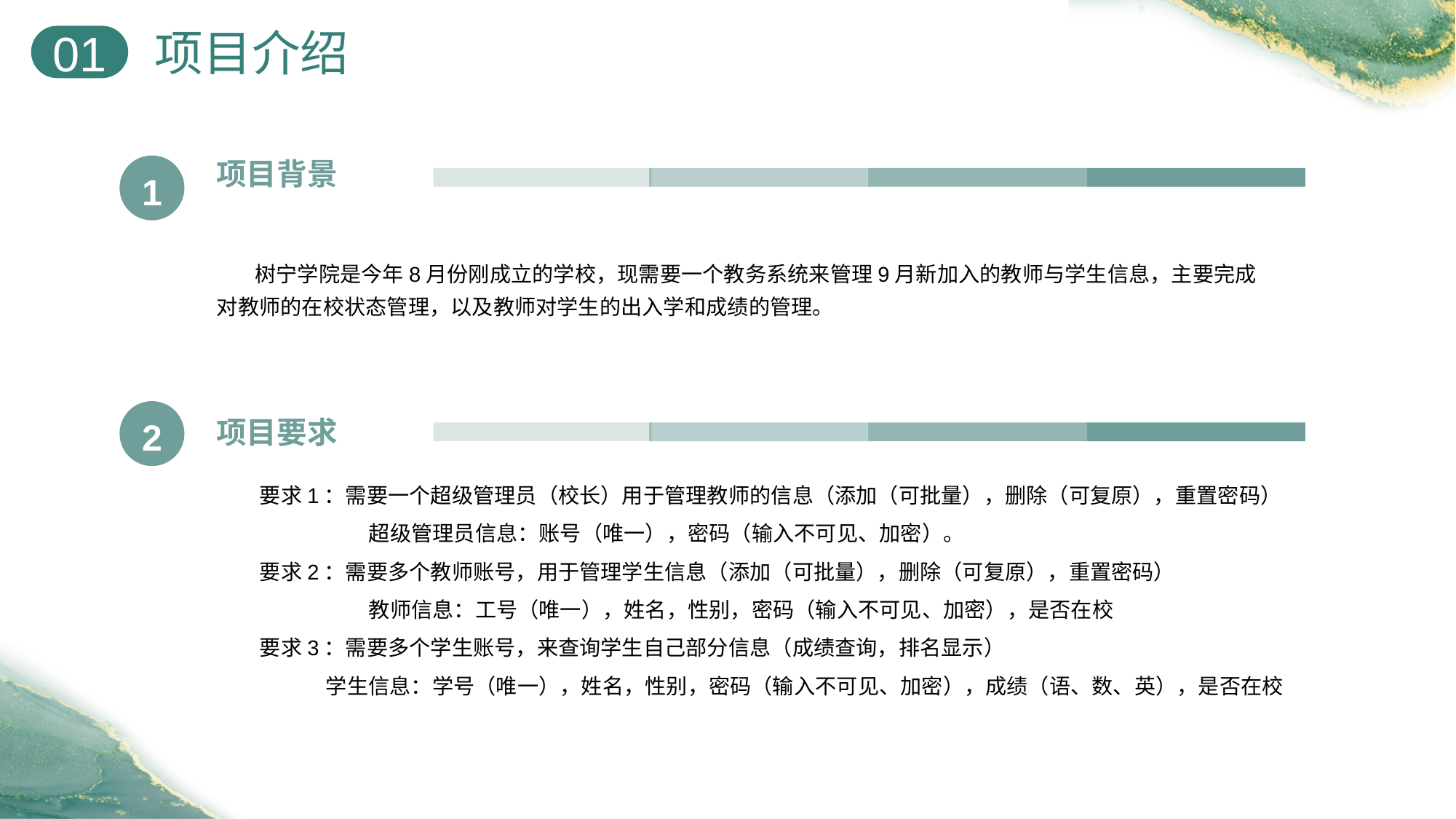

项目介绍
01
 项目背景
1

       树宁学院是今年8月份刚成立的学校，现需要一个教务系统来管理9月新加入的教师与学生信息，主要完成对教师的在校状态管理，以及教师对学生的出入学和成绩的管理。
2
 项目要求

        要求1：需要一个超级管理员（校长）用于管理教师的信息（添加（可批量），删除（可复原），重置密码）
	        超级管理员信息：账号（唯一），密码（输入不可见、加密）。
        要求2：需要多个教师账号，用于管理学生信息（添加（可批量），删除（可复原），重置密码）
	        教师信息：工号（唯一），姓名，性别，密码（输入不可见、加密），是否在校
        要求3：需要多个学生账号，来查询学生自己部分信息（成绩查询，排名显示）
	学生信息：学号（唯一），姓名，性别，密码（输入不可见、加密），成绩（语、数、英），是否在校